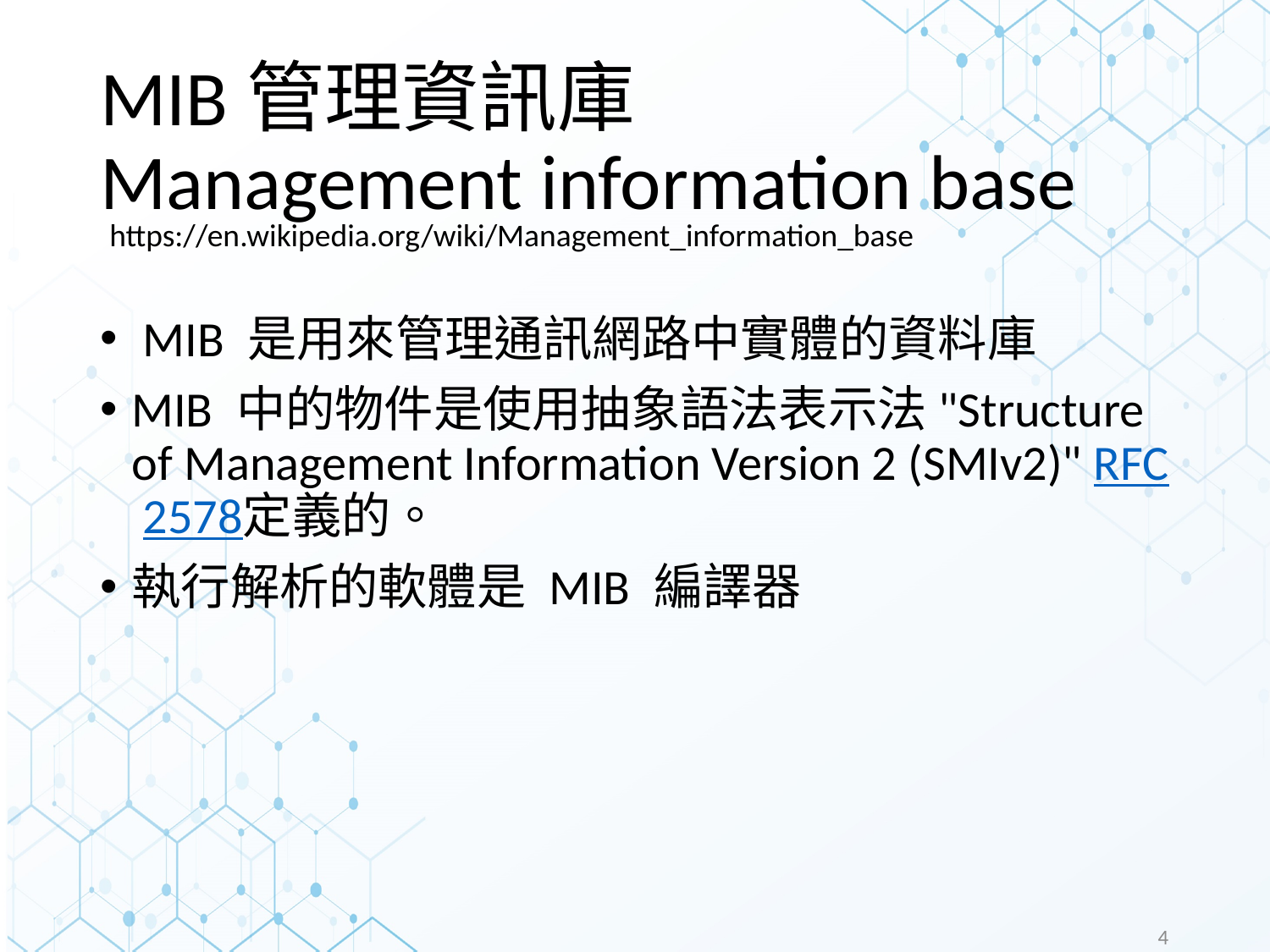

# MIB管理資訊庫 Management information base
https://en.wikipedia.org/wiki/Management_information_base
 MIB 是用來管理通訊網路中實體的資料庫
MIB 中的物件是使用抽象語法表示法"Structure of Management Information Version 2 (SMIv2)" RFC 2578定義的。
執行解析的軟體是 MIB 編譯器
4